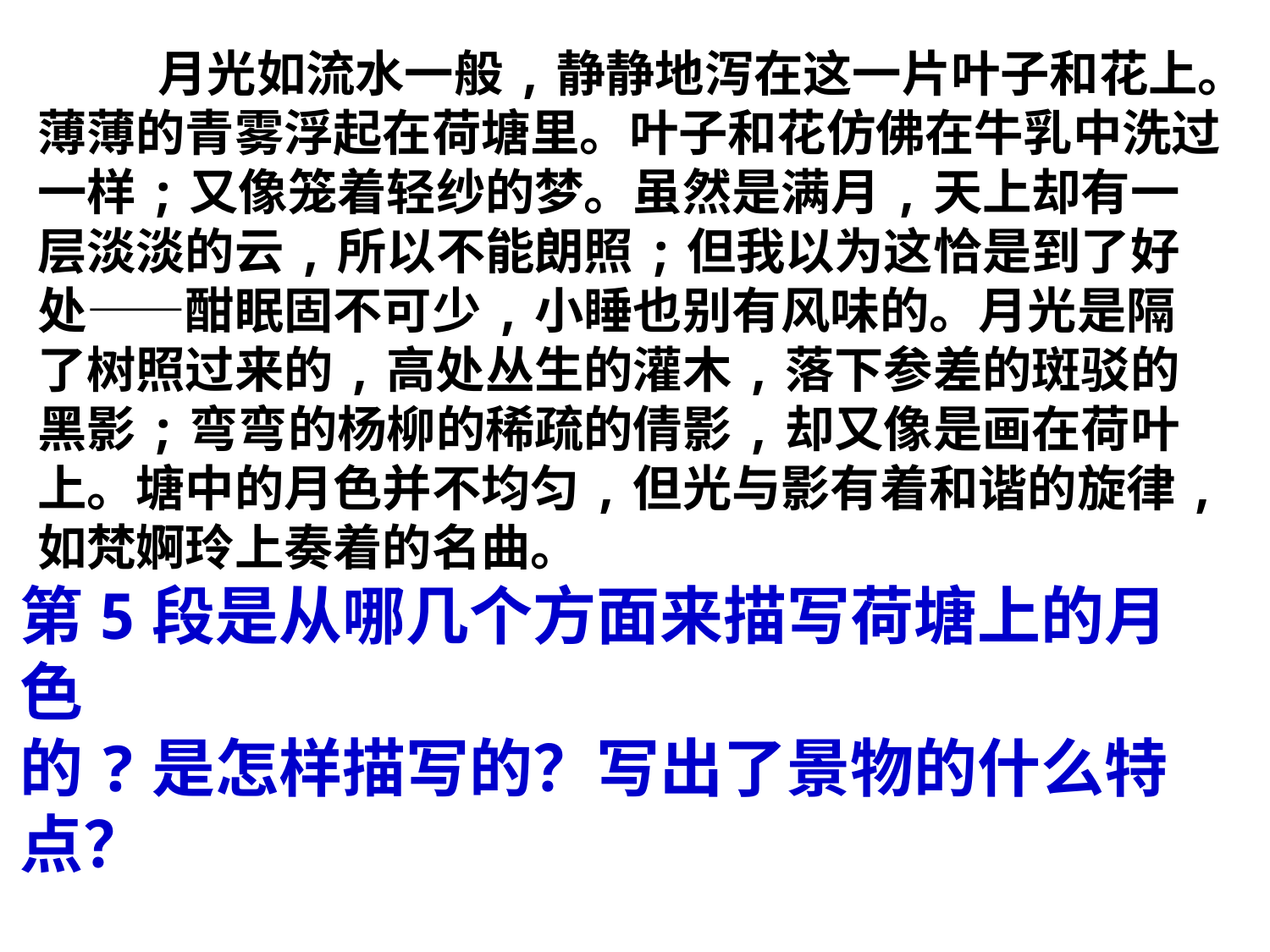

月光如流水一般,静静地泻在这一片叶子和花上。薄薄的青雾浮起在荷塘里。叶子和花仿佛在牛乳中洗过一样;又像笼着轻纱的梦。虽然是满月,天上却有一层淡淡的云,所以不能朗照;但我以为这恰是到了好处——酣眠固不可少,小睡也别有风味的。月光是隔了树照过来的,高处丛生的灌木,落下参差的斑驳的黑影;弯弯的杨柳的稀疏的倩影,却又像是画在荷叶上。塘中的月色并不均匀,但光与影有着和谐的旋律,如梵婀玲上奏着的名曲。
第5段是从哪几个方面来描写荷塘上的月色
的?是怎样描写的？写出了景物的什么特点？